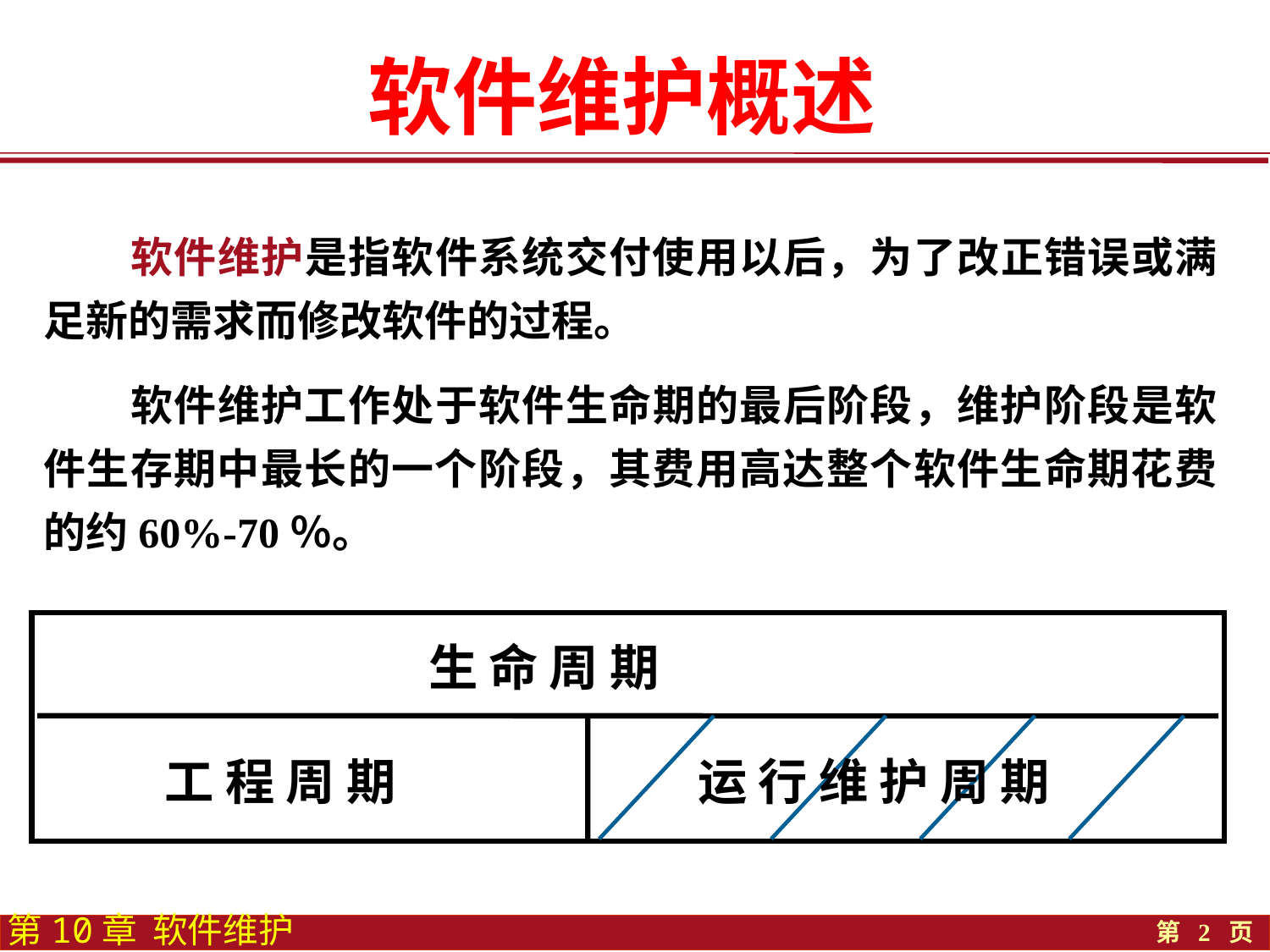

软件维护概述

　　软件维护是指软件系统交付使用以后，为了改正错误或满足新的需求而修改软件的过程。
　　软件维护工作处于软件生命期的最后阶段，维护阶段是软件生存期中最长的一个阶段，其费用高达整个软件生命期花费的约60%-70％。

生 命 周 期

工 程 周 期
运 行 维 护 周 期